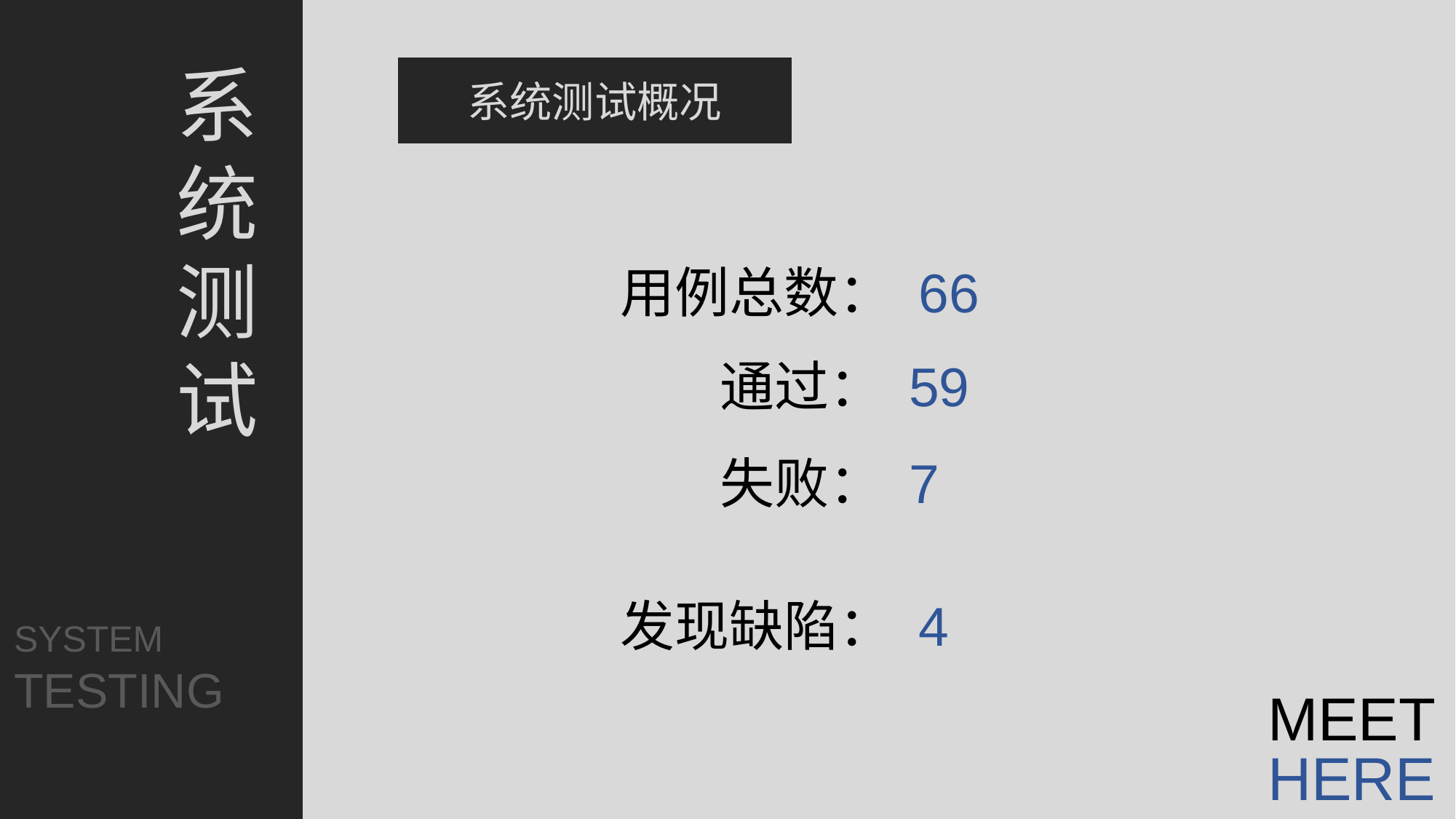

系统测试
系统测试概况
用例总数： 66
通过： 59
失败： 7
发现缺陷： 4
SYSTEM
TESTING
MEET
HERE